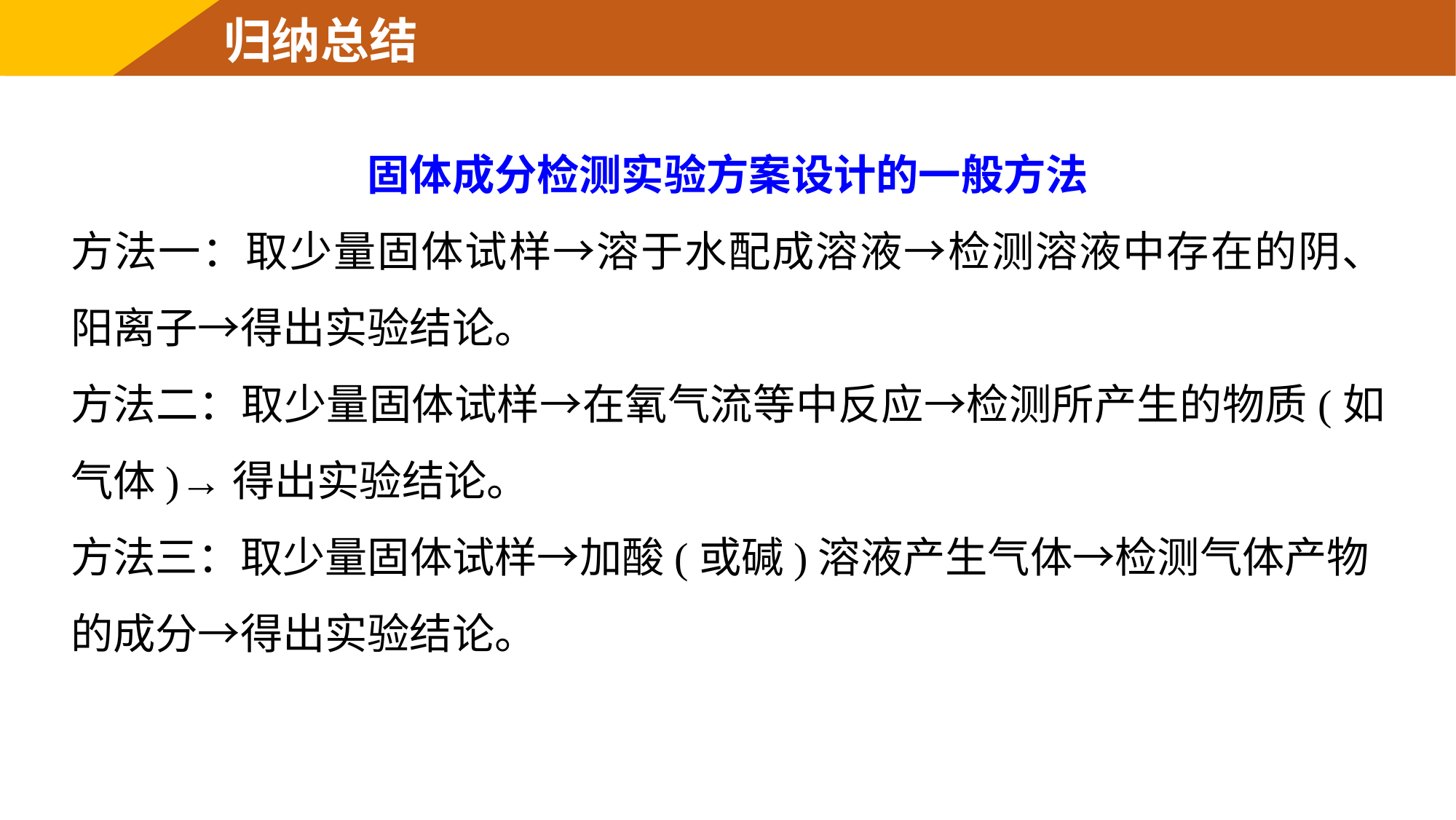

归纳总结
固体成分检测实验方案设计的一般方法
方法一：取少量固体试样→溶于水配成溶液→检测溶液中存在的阴、阳离子→得出实验结论。
方法二：取少量固体试样→在氧气流等中反应→检测所产生的物质(如气体)→得出实验结论。
方法三：取少量固体试样→加酸(或碱)溶液产生气体→检测气体产物的成分→得出实验结论。